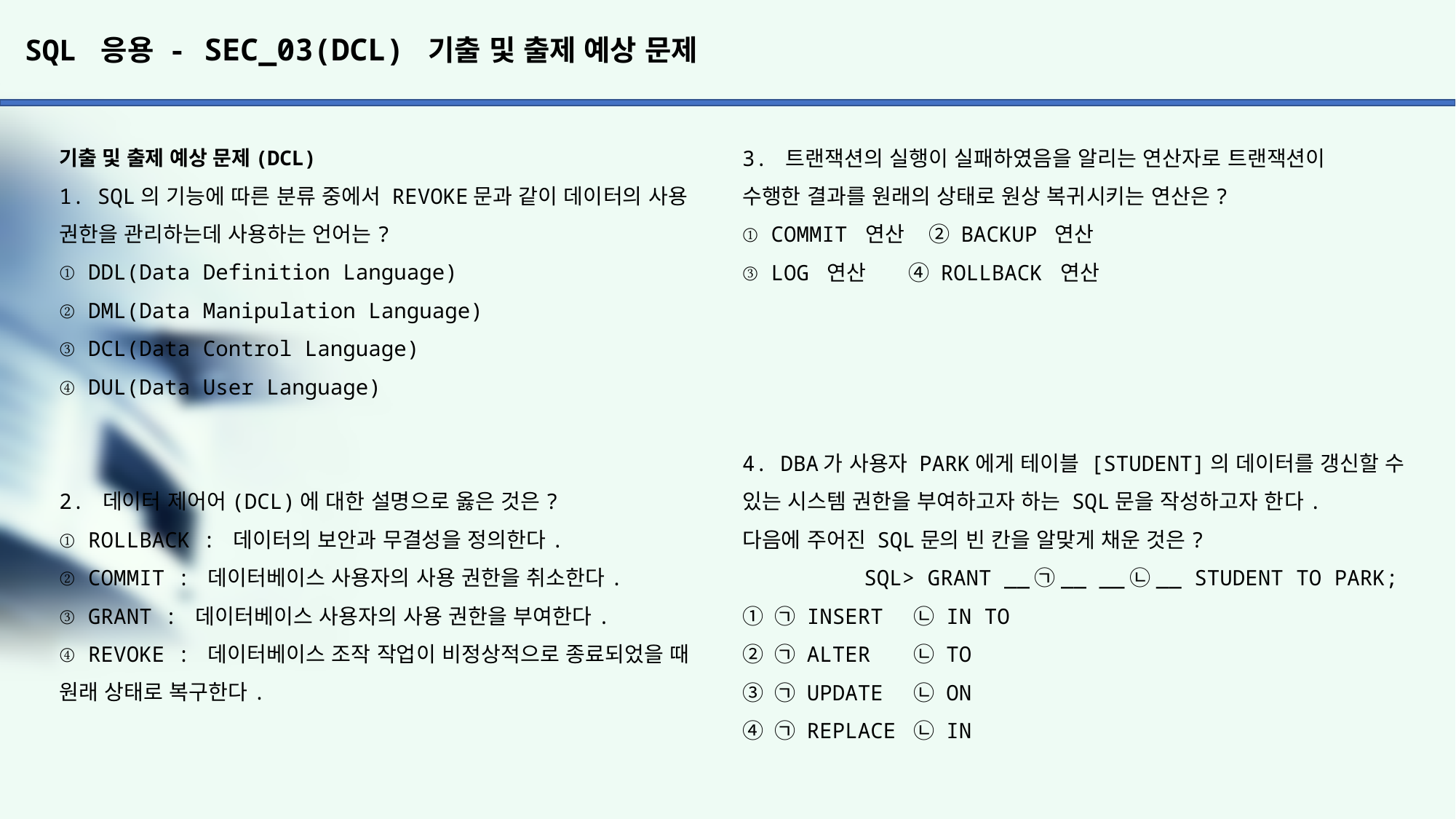

# SQL 응용 - SEC_03(DCL) 기출 및 출제 예상 문제
3. 트랜잭션의 실행이 실패하였음을 알리는 연산자로 트랜잭션이
수행한 결과를 원래의 상태로 원상 복귀시키는 연산은?
① COMMIT 연산    ② BACKUP 연산
③ LOG 연산       ④ ROLLBACK 연산

4. DBA가 사용자 PARK에게 테이블 [STUDENT]의 데이터를 갱신할 수 있는 시스템 권한을 부여하고자 하는 SQL문을 작성하고자 한다.
다음에 주어진 SQL문의 빈 칸을 알맞게 채운 것은?
	 SQL> GRANT __㉠__ __㉡__ STUDENT TO PARK;
① ㉠ INSERT  ㉡ IN TO
② ㉠ ALTER   ㉡ TO
③ ㉠ UPDATE  ㉡ ON
④ ㉠ REPLACE ㉡ IN
기출 및 출제 예상 문제(DCL)
1. SQL의 기능에 따른 분류 중에서 REVOKE문과 같이 데이터의 사용 권한을 관리하는데 사용하는 언어는?
① DDL(Data Definition Language)
② DML(Data Manipulation Language)
③ DCL(Data Control Language)
④ DUL(Data User Language)

2. 데이터 제어어(DCL)에 대한 설명으로 옳은 것은?
① ROLLBACK : 데이터의 보안과 무결성을 정의한다.
② COMMIT : 데이터베이스 사용자의 사용 권한을 취소한다.
③ GRANT : 데이터베이스 사용자의 사용 권한을 부여한다.
④ REVOKE : 데이터베이스 조작 작업이 비정상적으로 종료되었을 때 원래 상태로 복구한다.